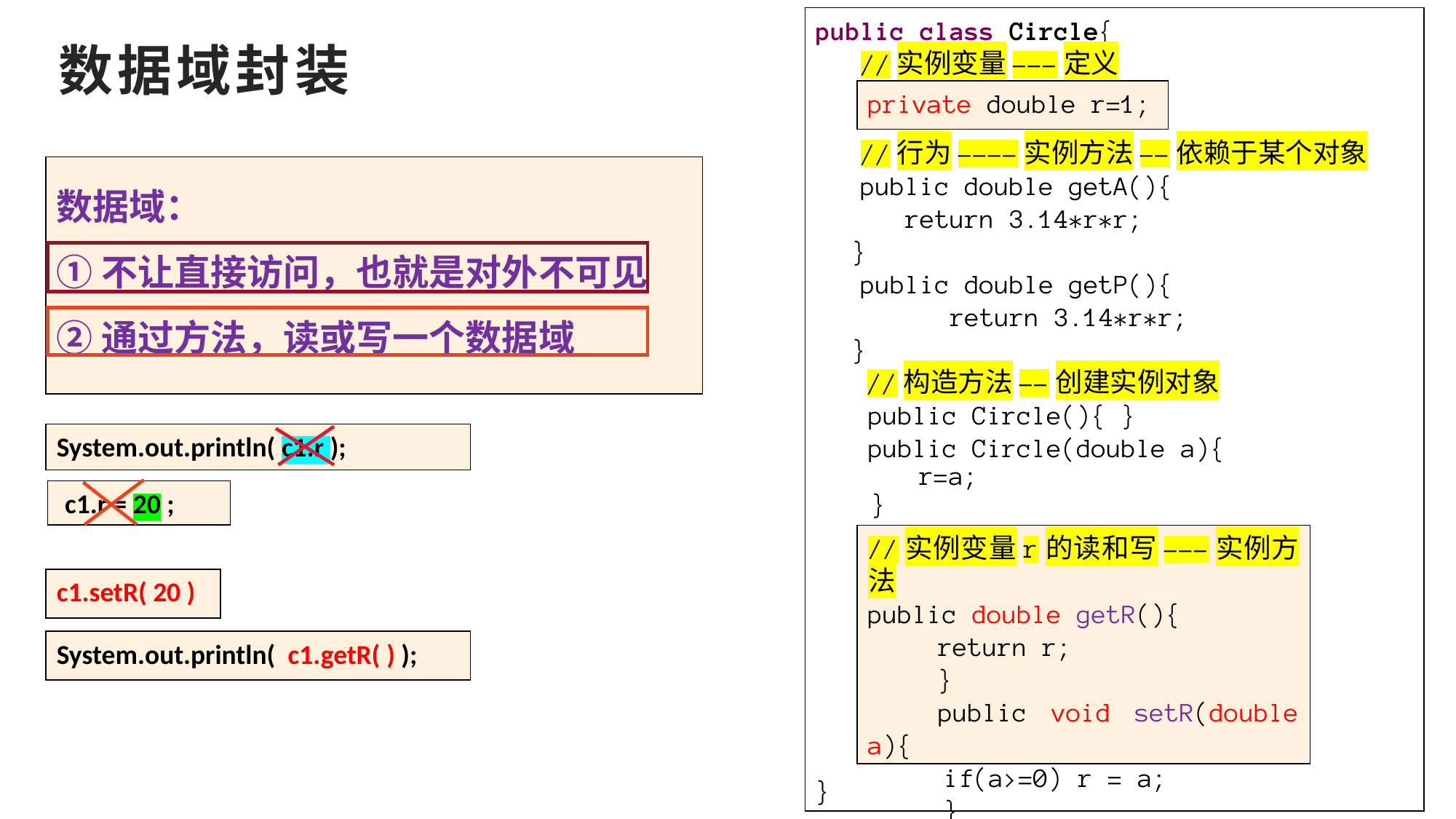

public class Circle{
   //实例变量---定义
   double r=1;

   //行为----实例方法--依赖于某个对象
   public double getA(){
      return 3.14*r*r;
}
public double getP(){
      return 3.14*r*r;
}
 //构造方法--创建实例对象
public Circle(){ }
public Circle(double a){
r=a;
}

}
# 数据域封装
private double r=1;
数据域：
①不让直接访问，也就是对外不可见
②通过方法，读或写一个数据域

System.out.println( c1.r );
 c1.r = 20 ;

//实例变量r的读和写---实例方法
public double getR(){
return r;
}
public void setR(double a){
if(a>=0) r = a;
}
c1.setR( 20 )
System.out.println(  c1.getR( ) );